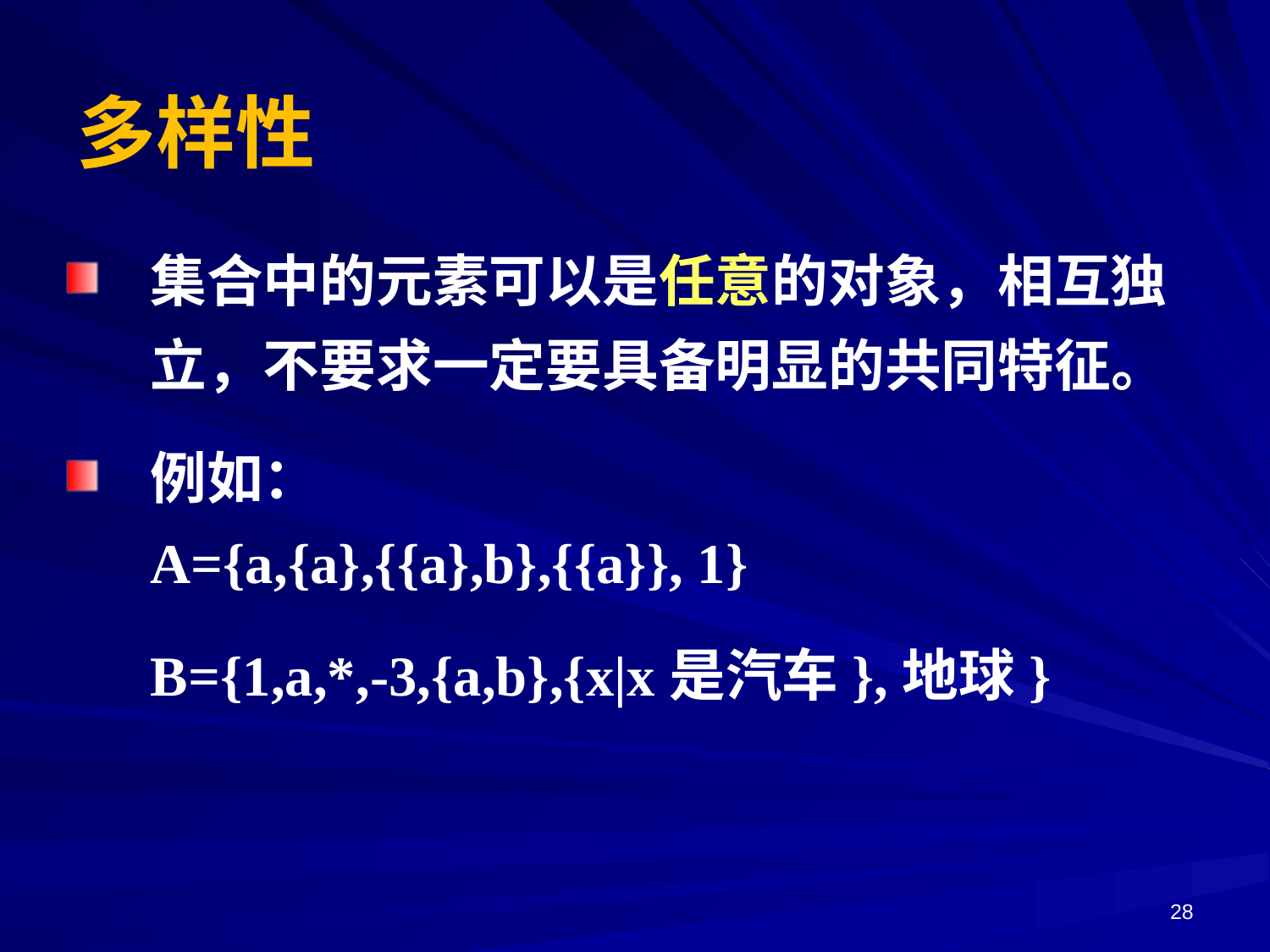

多样性
集合中的元素可以是任意的对象，相互独立，不要求一定要具备明显的共同特征。
例如：
A={a,{a},{{a},b},{{a}}, 1}
      B={1,a,*,-3,{a,b},{x|x是汽车},地球}
28